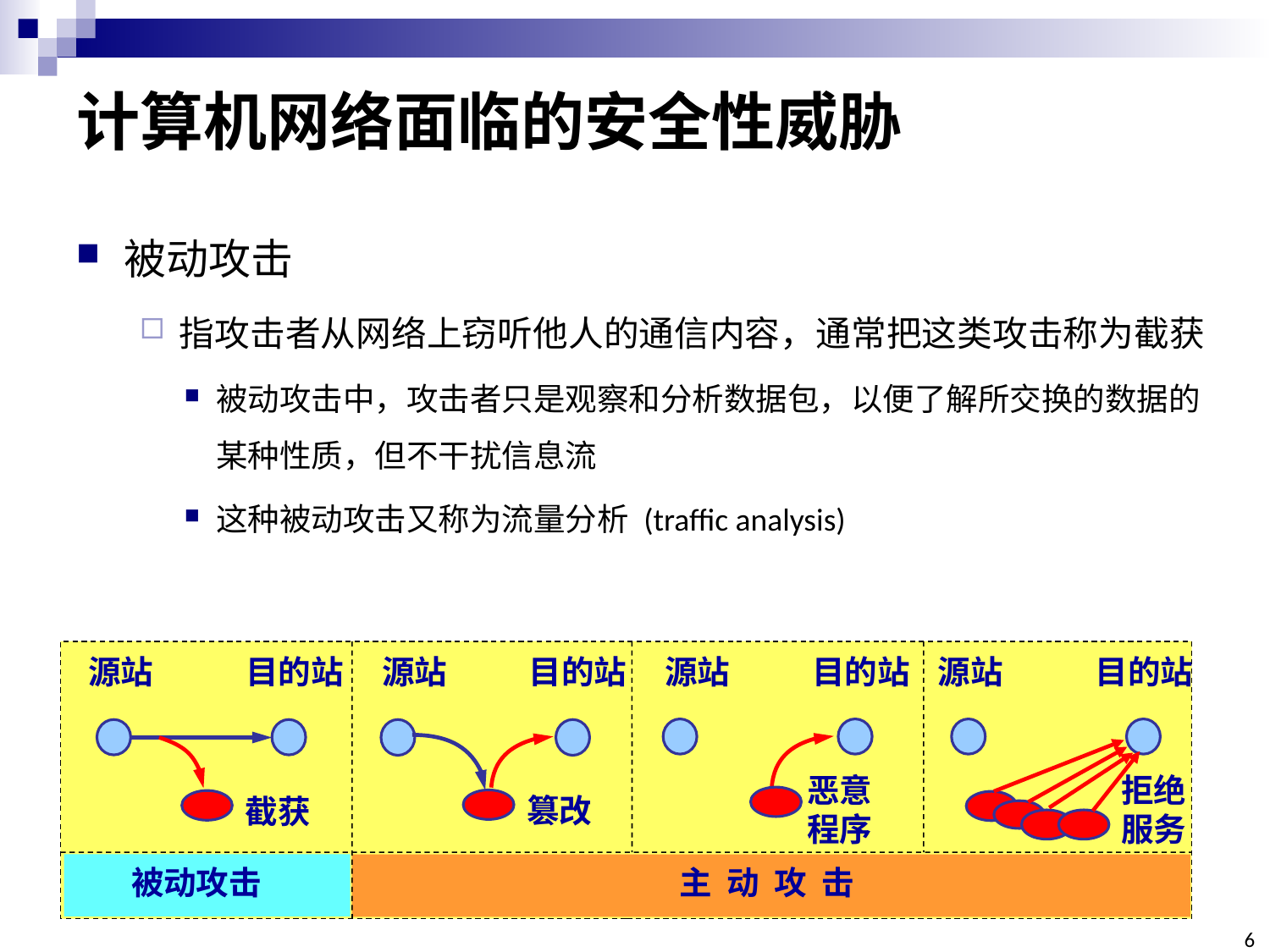

# 计算机网络面临的安全性威胁
被动攻击
指攻击者从网络上窃听他人的通信内容，通常把这类攻击称为截获
被动攻击中，攻击者只是观察和分析数据包，以便了解所交换的数据的某种性质，但不干扰信息流
这种被动攻击又称为流量分析 (traffic analysis)

源站
目的站
源站
目的站
源站
目的站
源站
目的站

恶意
程序
拒绝
服务
篡改
截获

被动攻击
主  动  攻  击
6